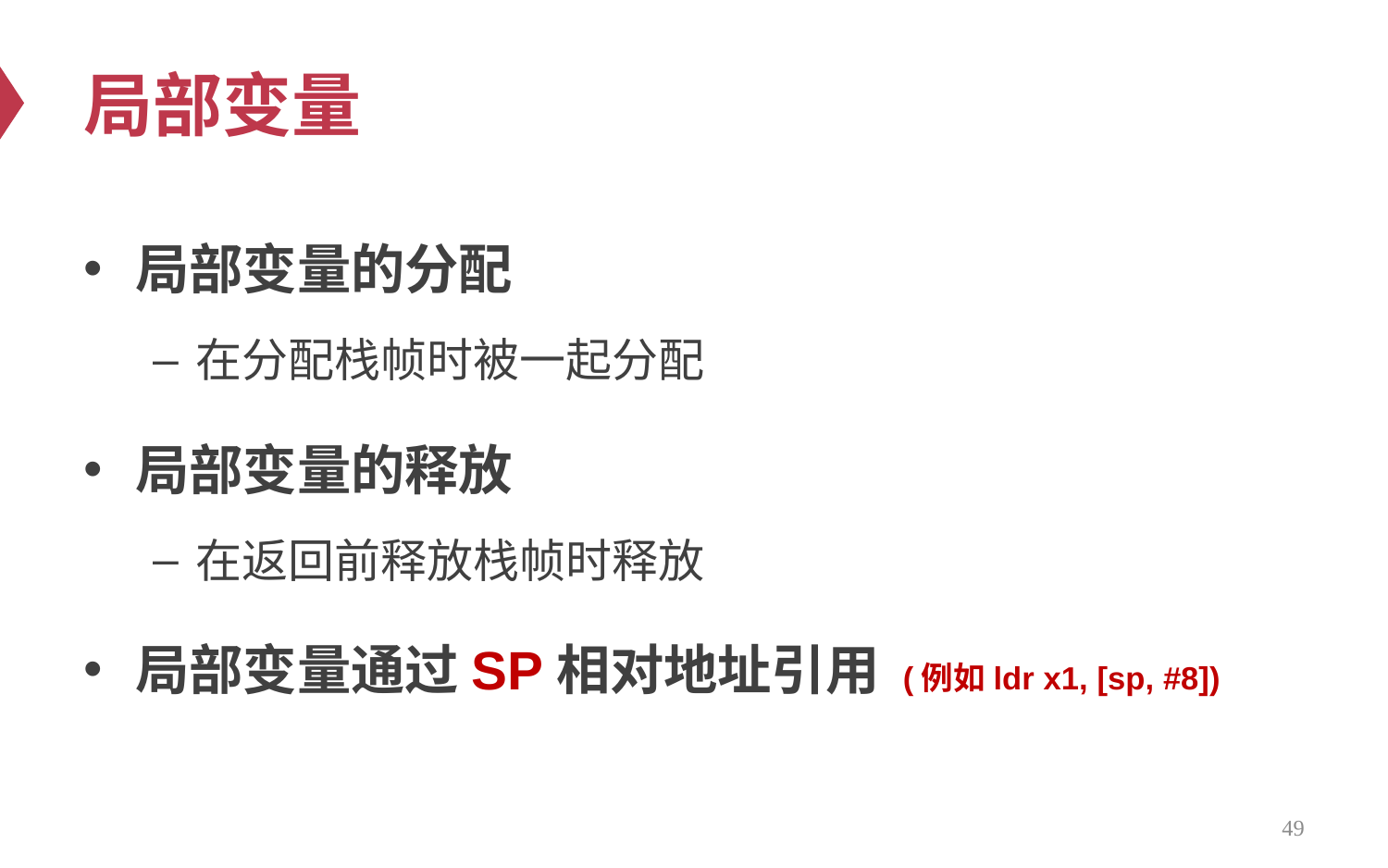

# 局部变量
局部变量的分配
在分配栈帧时被一起分配
局部变量的释放
在返回前释放栈帧时释放
局部变量通过SP相对地址引用 (例如ldr x1, [sp, #8])
49